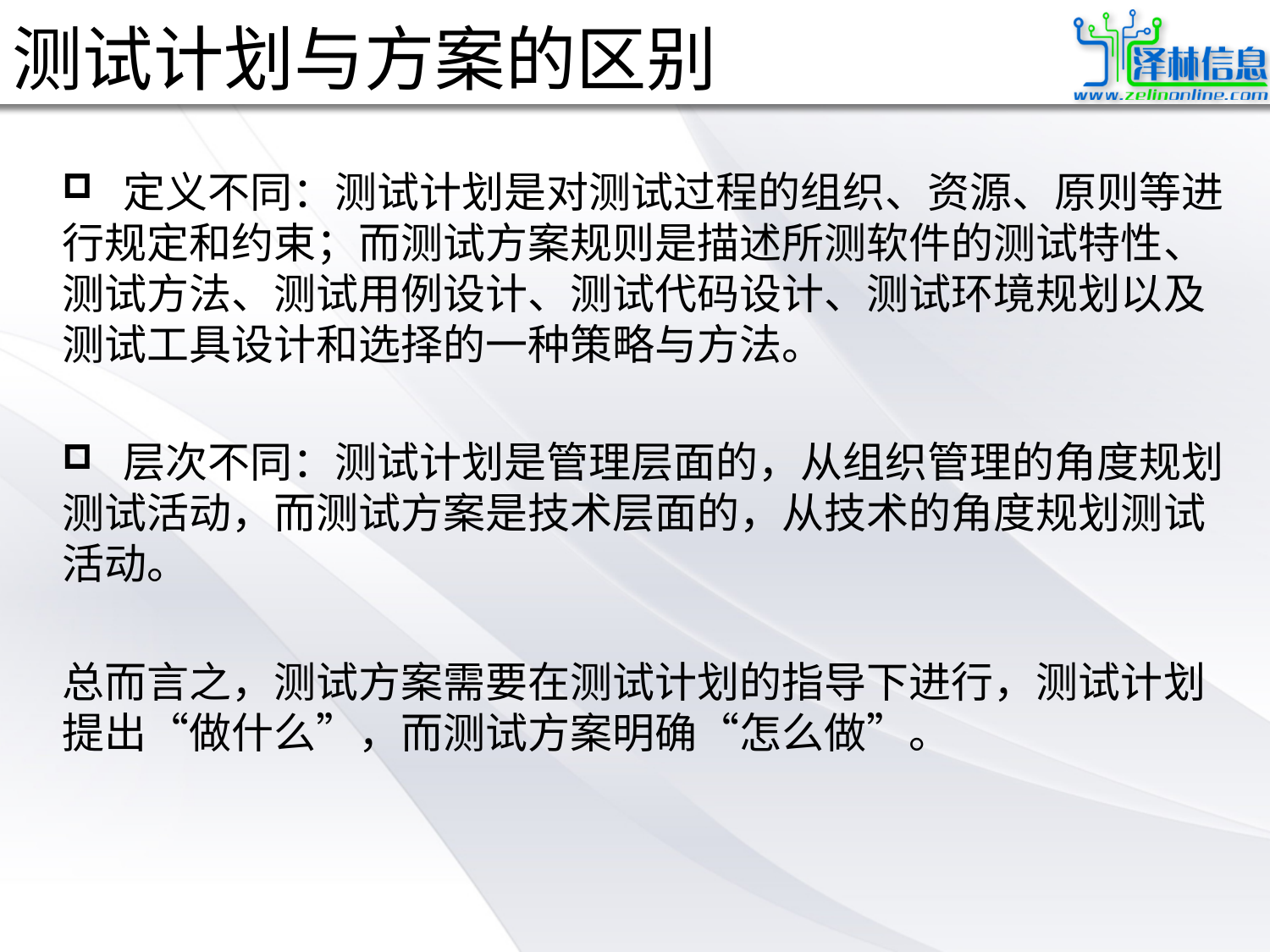

# 测试计划与方案的区别
  定义不同：测试计划是对测试过程的组织、资源、原则等进行规定和约束；而测试方案规则是描述所测软件的测试特性、测试方法、测试用例设计、测试代码设计、测试环境规划以及测试工具设计和选择的一种策略与方法。

  层次不同：测试计划是管理层面的，从组织管理的角度规划测试活动，而测试方案是技术层面的，从技术的角度规划测试活动。

总而言之，测试方案需要在测试计划的指导下进行，测试计划提出“做什么”，而测试方案明确“怎么做”。